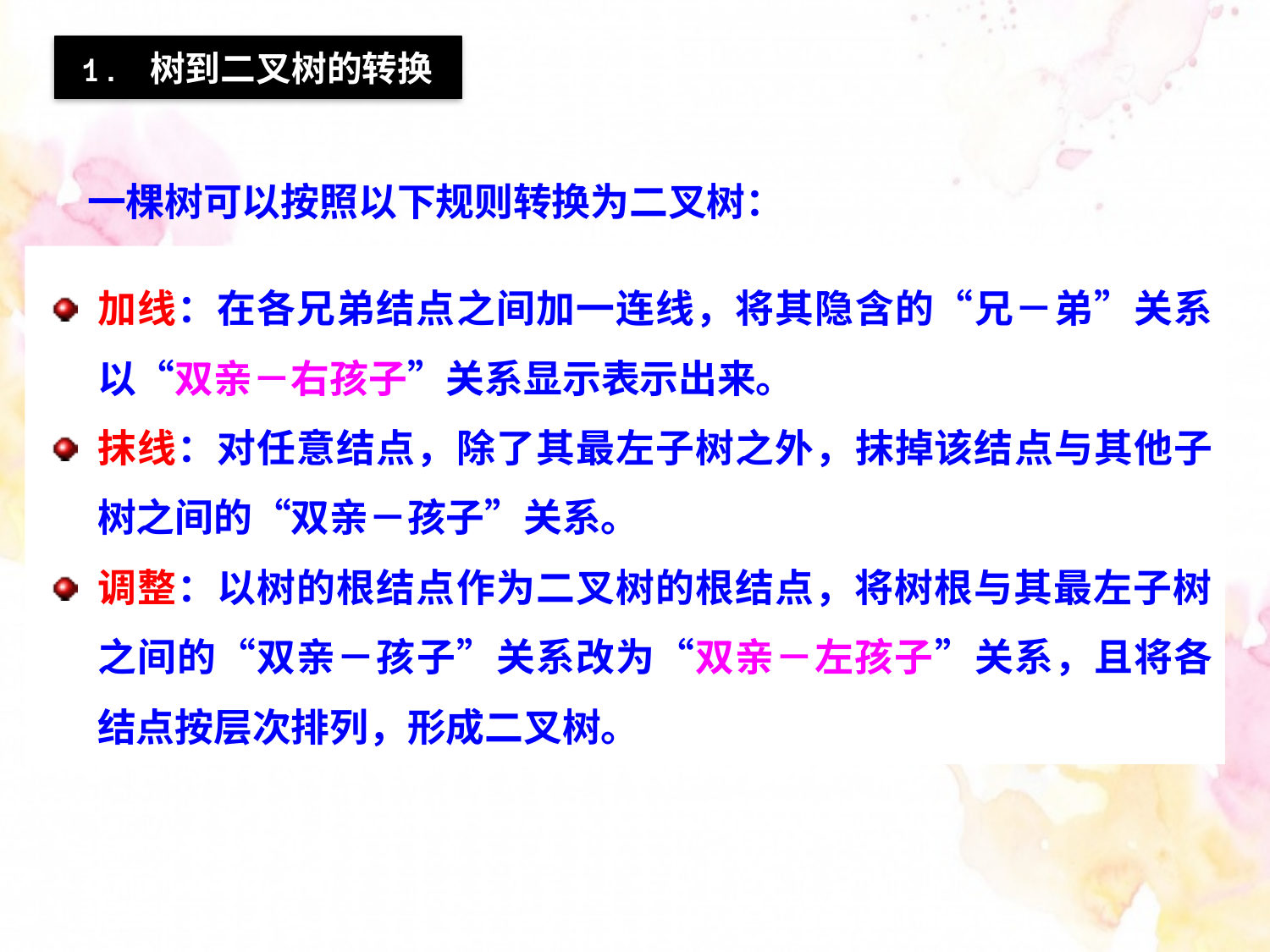

1. 树到二叉树的转换
一棵树可以按照以下规则转换为二叉树：
加线：在各兄弟结点之间加一连线，将其隐含的“兄－弟”关系以“双亲－右孩子”关系显示表示出来。
抹线：对任意结点，除了其最左子树之外，抹掉该结点与其他子树之间的“双亲－孩子”关系。
调整：以树的根结点作为二叉树的根结点，将树根与其最左子树之间的“双亲－孩子”关系改为“双亲－左孩子”关系，且将各结点按层次排列，形成二叉树。